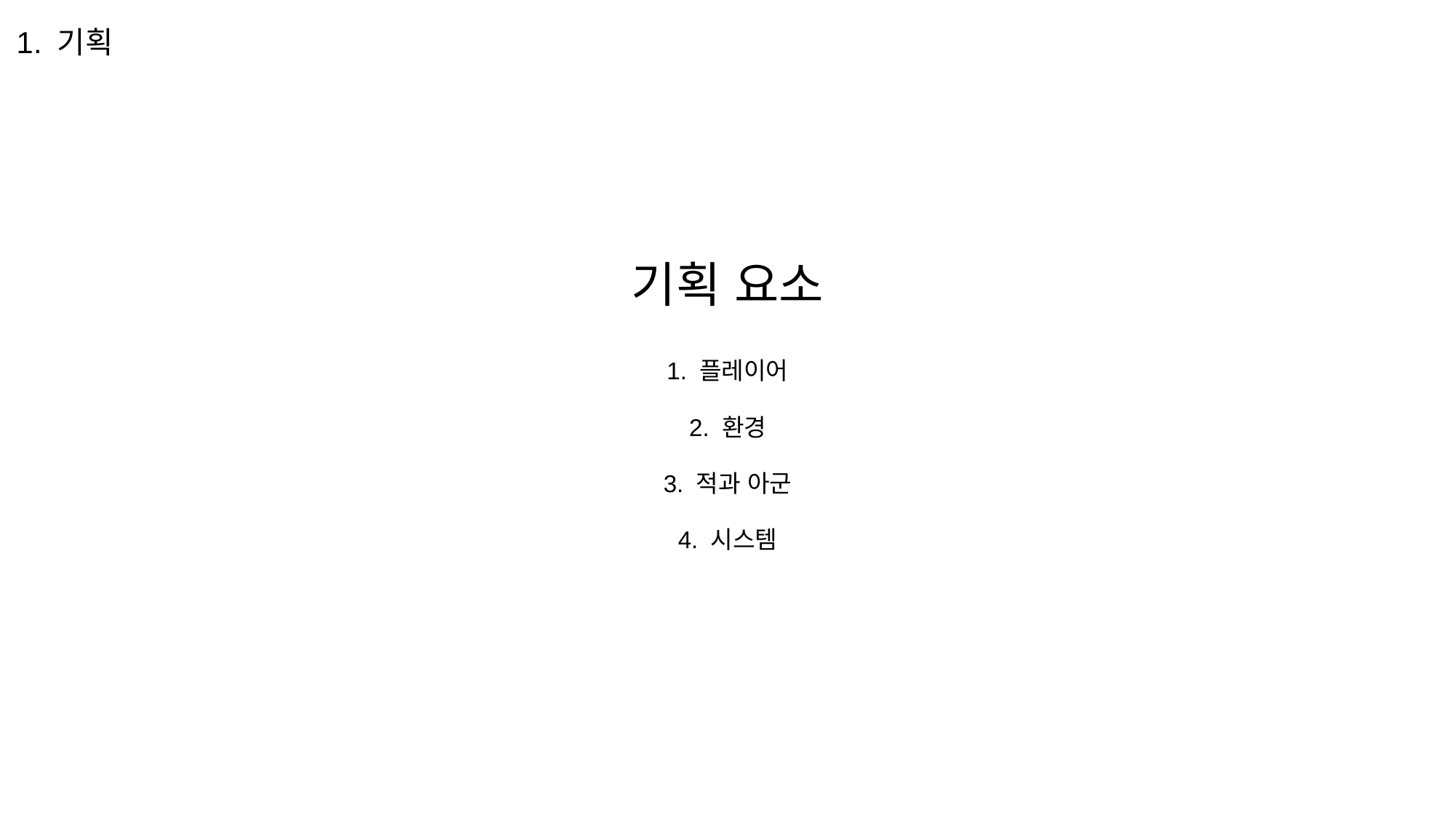

1. 기획
기획 요소
1. 플레이어
2. 환경
3. 적과 아군
4. 시스템